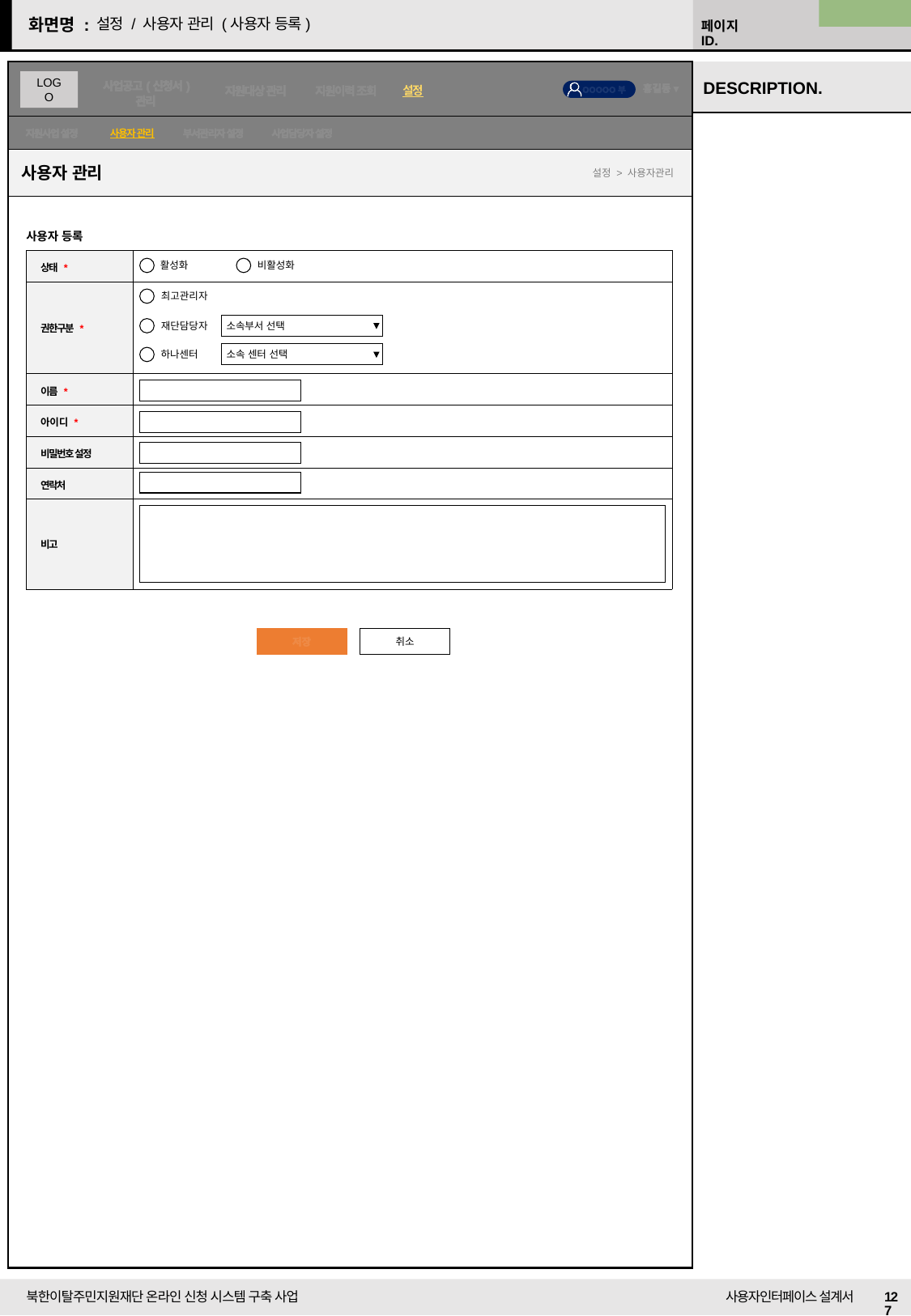

22/09/13 수정
설정 / 사용자 관리 (사용자 등록)

사용자 관리
사용자 관리
설정 > 사용자관리
사용자 등록
| 상태 \* |  |
| --- | --- |
| 권한구분 \* |  |
| 이름 \* |  |
| 아이디 \* |  |
| 비밀번호 설정 |  |
| 연락처 |  |
| 비고 |  |
활성화

비활성화

최고관리자

재단담당자

소속부서 선택

하나센터

소속 센터 선택

저장
취소
127